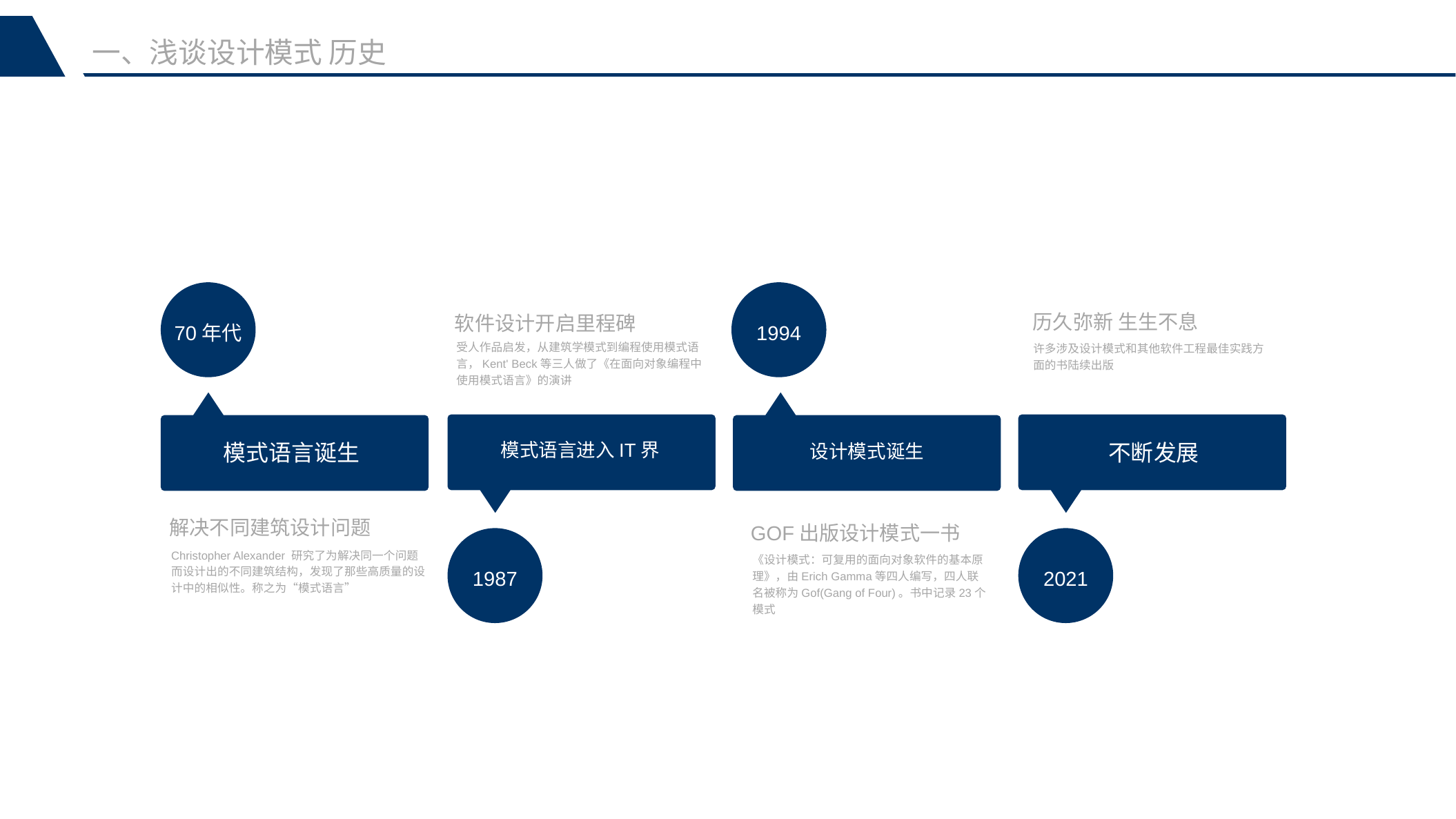

一、浅谈设计模式 历史

70年代

1994
历久弥新 生生不息
软件设计开启里程碑
受人作品启发，从建筑学模式到编程使用模式语言，Kent' Beck等三人做了《在面向对象编程中使用模式语言》的演讲
许多涉及设计模式和其他软件工程最佳实践方面的书陆续出版

模式语言诞生
模式语言进入IT界
不断发展
设计模式诞生
解决不同建筑设计问题
GOF出版设计模式一书

1987

2021
Christopher Alexander 研究了为解决同一个问题而设计出的不同建筑结构，发现了那些高质量的设计中的相似性。称之为“模式语言”
《设计模式：可复用的面向对象软件的基本原理》，由Erich Gamma等四人编写，四人联名被称为Gof(Gang of Four)。书中记录23个模式